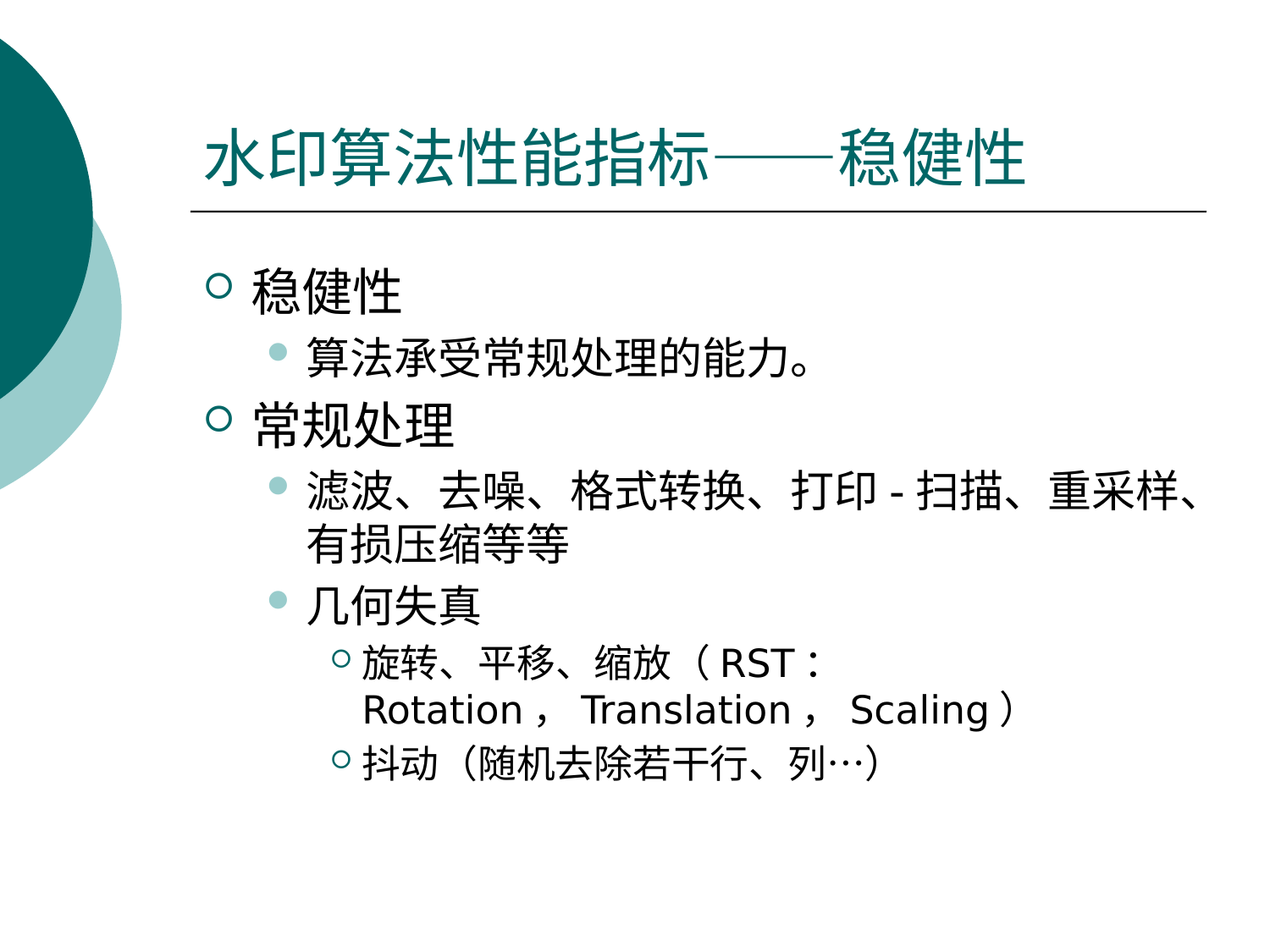

# 水印算法性能指标——稳健性
稳健性
算法承受常规处理的能力。
常规处理
滤波、去噪、格式转换、打印-扫描、重采样、有损压缩等等
几何失真
旋转、平移、缩放（RST：Rotation，Translation，Scaling）
抖动（随机去除若干行、列…）
12